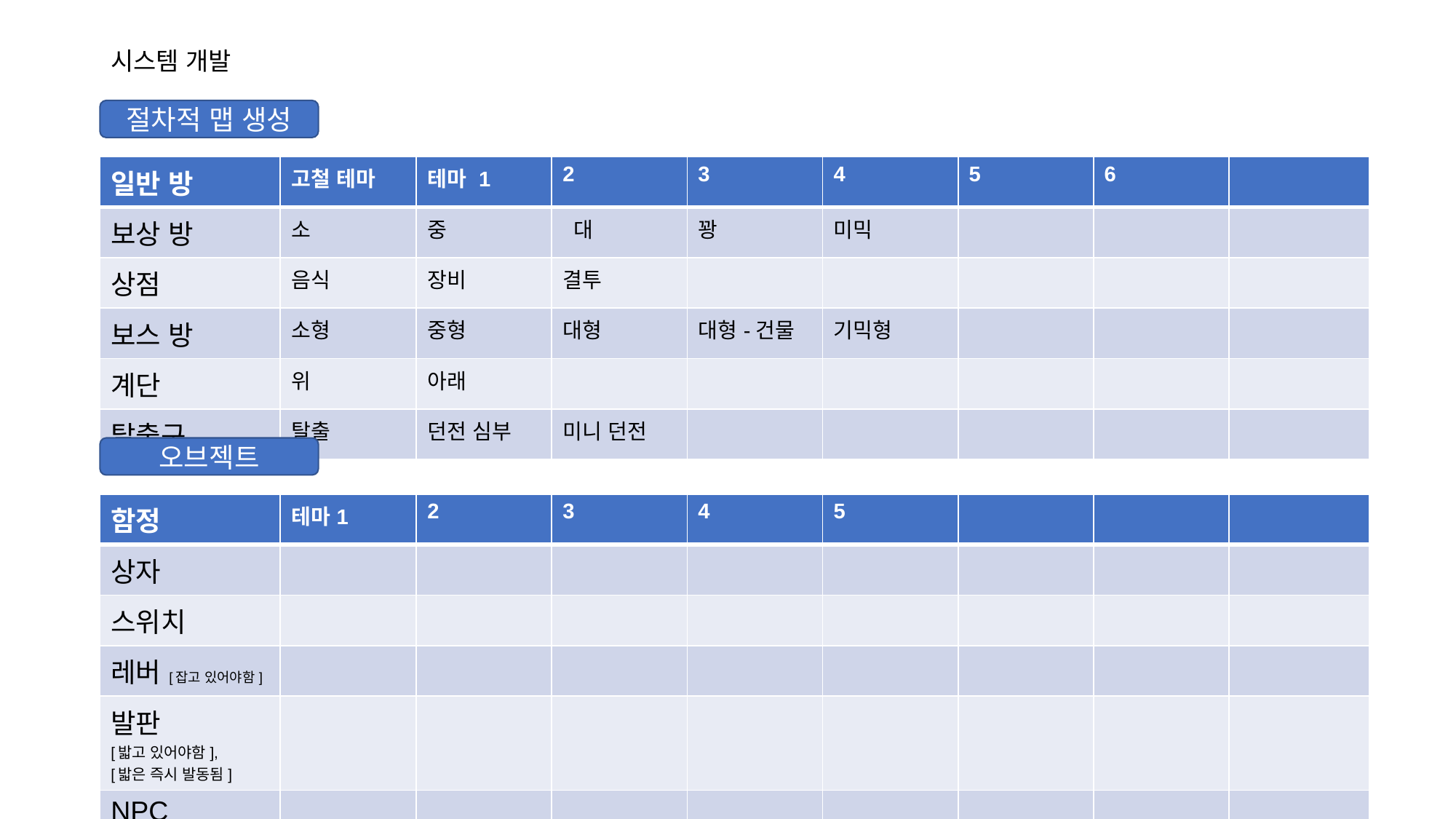

# 시스템 개발
절차적 맵 생성
| 일반 방 | 고철 테마 | 테마 1 | 2 | 3 | 4 | 5 | 6 |  |
| --- | --- | --- | --- | --- | --- | --- | --- | --- |
| 보상 방 | 소 | 중 | 대 | 꽝 | 미믹 |  |  |  |
| 상점 | 음식 | 장비 | 결투 |  |  |  |  |  |
| 보스 방 | 소형 | 중형 | 대형 | 대형-건물 | 기믹형 |  |  |  |
| 계단 | 위 | 아래 |  |  |  |  |  |  |
| 탈출구 | 탈출 | 던전 심부 | 미니 던전 |  |  |  |  |  |
오브젝트
| 함정 | 테마1 | 2 | 3 | 4 | 5 |  |  |  |
| --- | --- | --- | --- | --- | --- | --- | --- | --- |
| 상자 |  |  |  |  |  |  |  |  |
| 스위치 |  |  |  |  |  |  |  |  |
| 레버[잡고 있어야함] |  |  |  |  |  |  |  |  |
| 발판 [밟고 있어야함], [밟은 즉시 발동됨] |  |  |  |  |  |  |  |  |
| NPC |  |  |  |  |  |  |  |  |